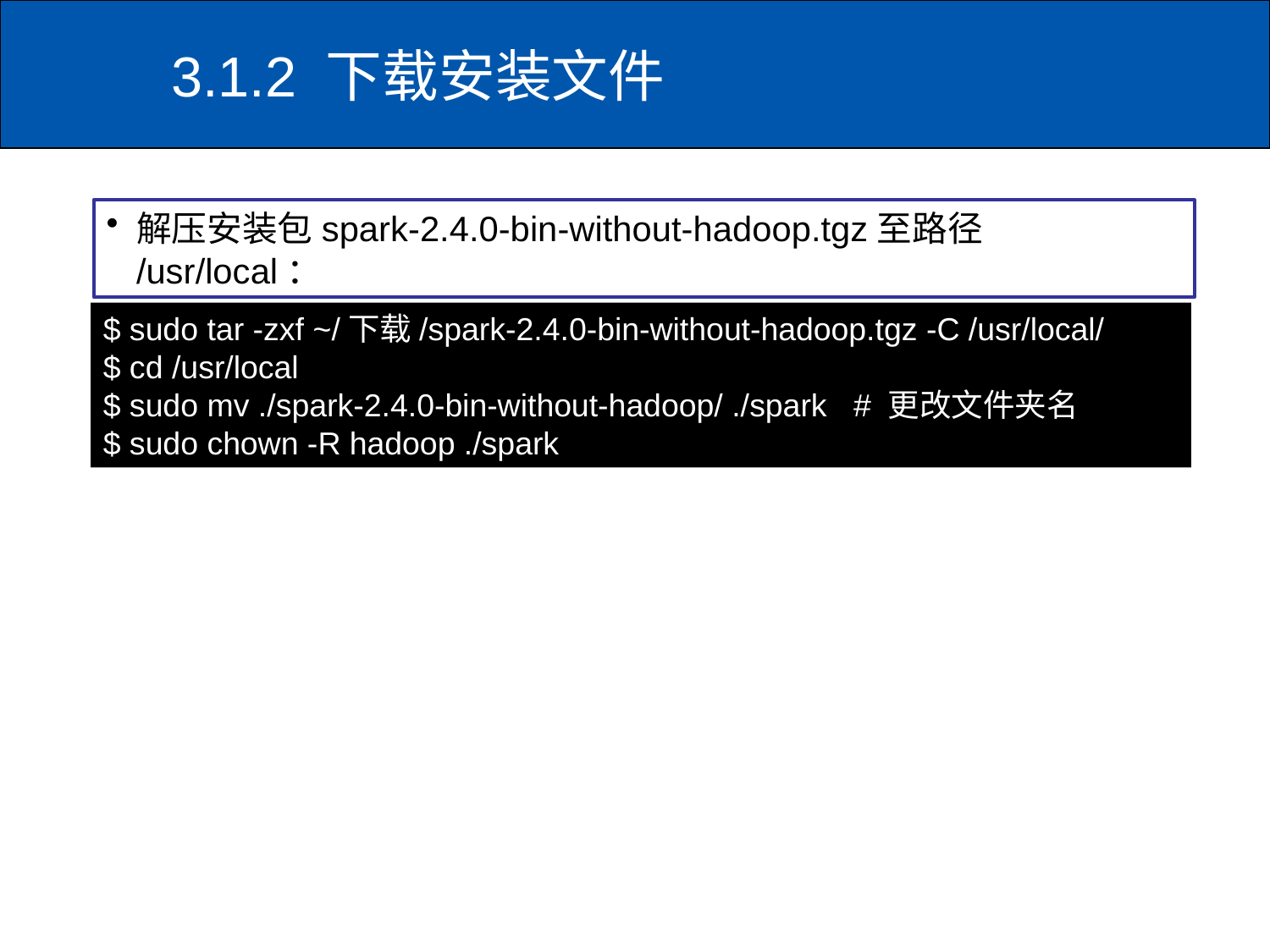

# 3.1.2 下载安装文件
解压安装包spark-2.4.0-bin-without-hadoop.tgz至路径 /usr/local：
$ sudo tar -zxf ~/下载/spark-2.4.0-bin-without-hadoop.tgz -C /usr/local/
$ cd /usr/local
$ sudo mv ./spark-2.4.0-bin-without-hadoop/ ./spark   # 更改文件夹名
$ sudo chown -R hadoop ./spark